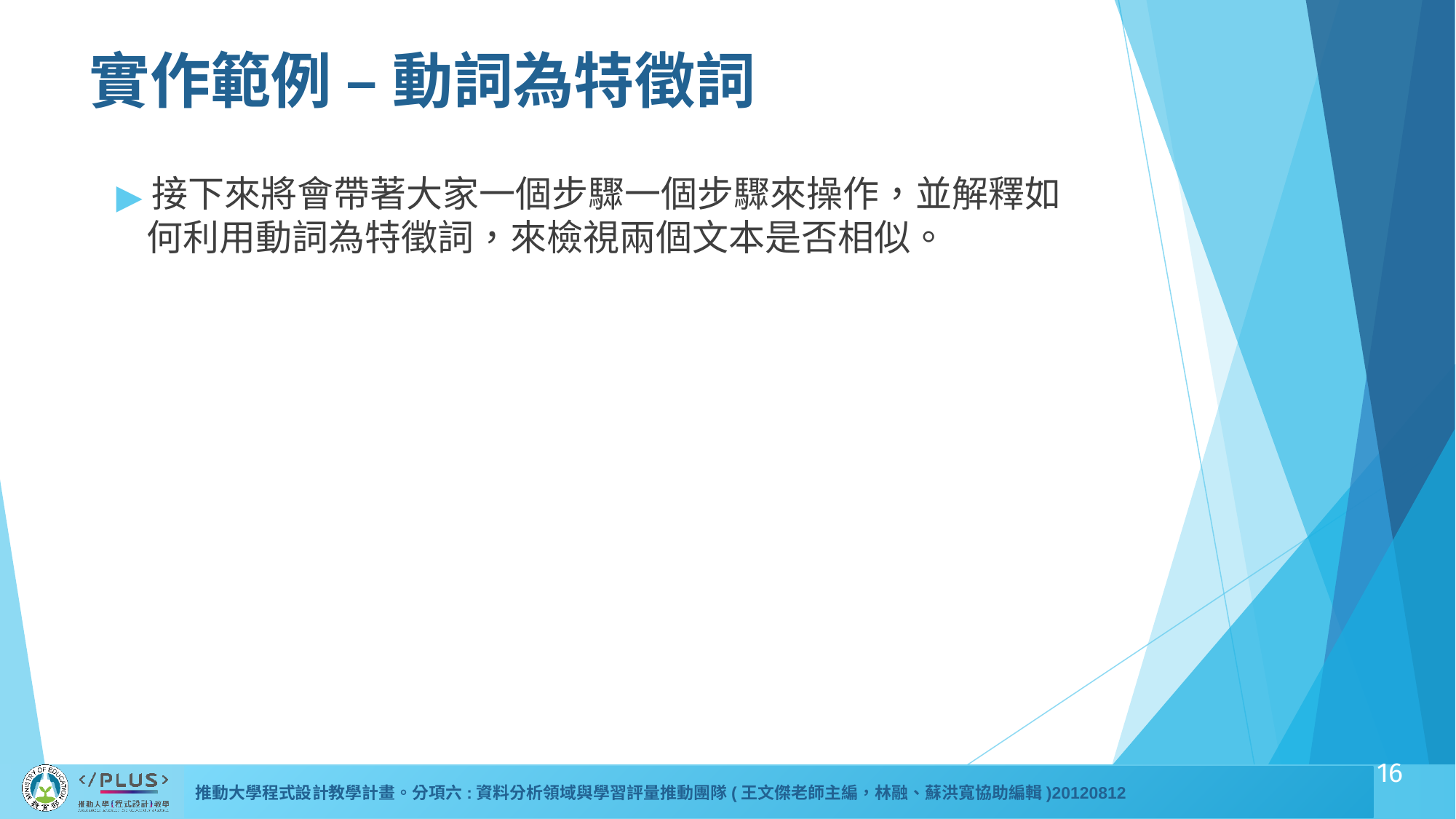

# 實作範例 – 動詞為特徵詞
接下來將會帶著大家一個步驟一個步驟來操作，並解釋如何利用動詞為特徵詞，來檢視兩個文本是否相似。

16